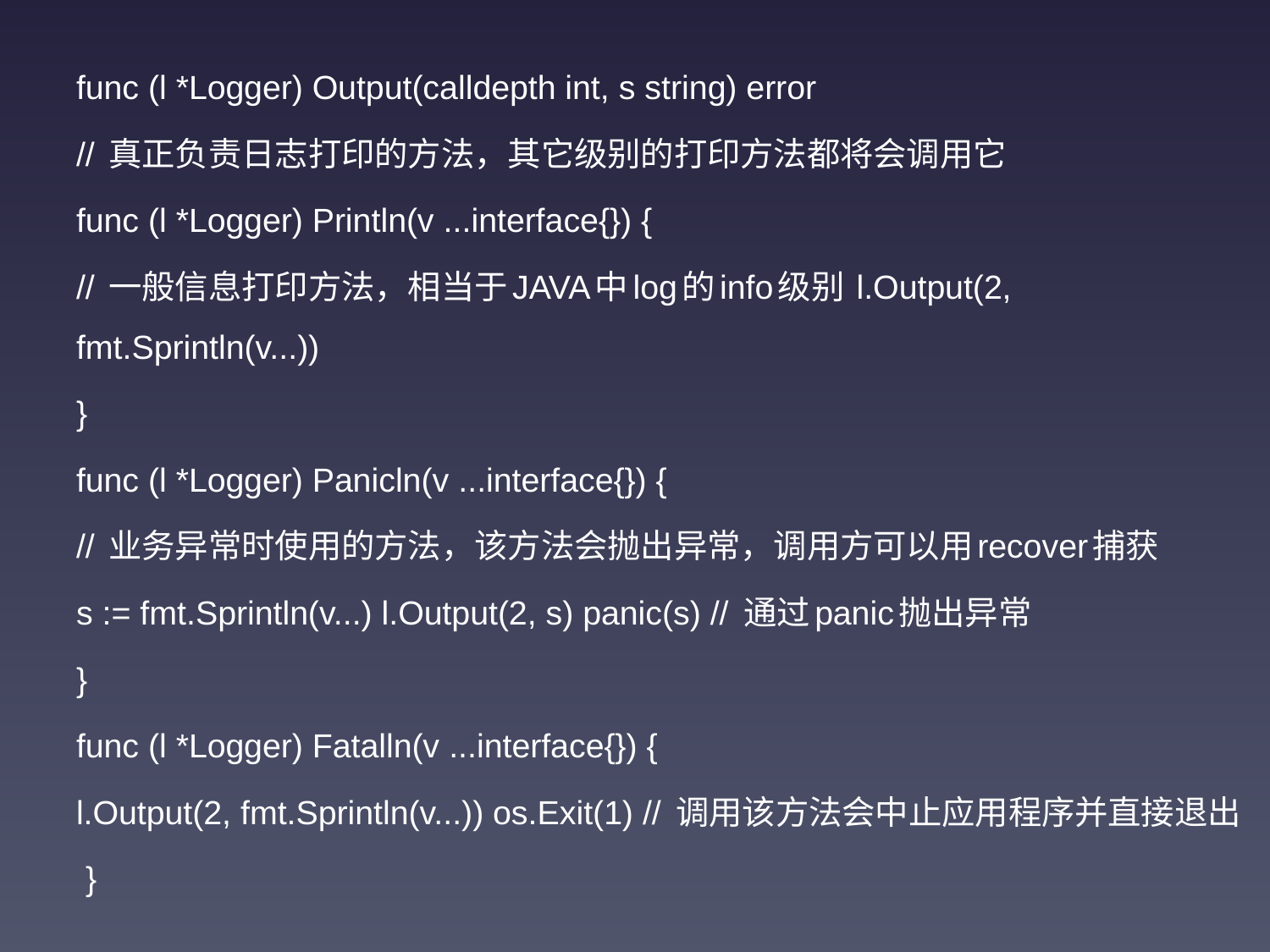

func (l *Logger) Output(calldepth int, s string) error
// 真正负责日志打印的方法，其它级别的打印方法都将会调用它
func (l *Logger) Println(v ...interface{}) {
// 一般信息打印方法，相当于JAVA中log的info级别 l.Output(2, fmt.Sprintln(v...))
}
func (l *Logger) Panicln(v ...interface{}) {
// 业务异常时使用的方法，该方法会抛出异常，调用方可以用recover捕获
s := fmt.Sprintln(v...) l.Output(2, s) panic(s) // 通过panic抛出异常
}
func (l *Logger) Fatalln(v ...interface{}) {
l.Output(2, fmt.Sprintln(v...)) os.Exit(1) // 调用该方法会中止应用程序并直接退出
 }